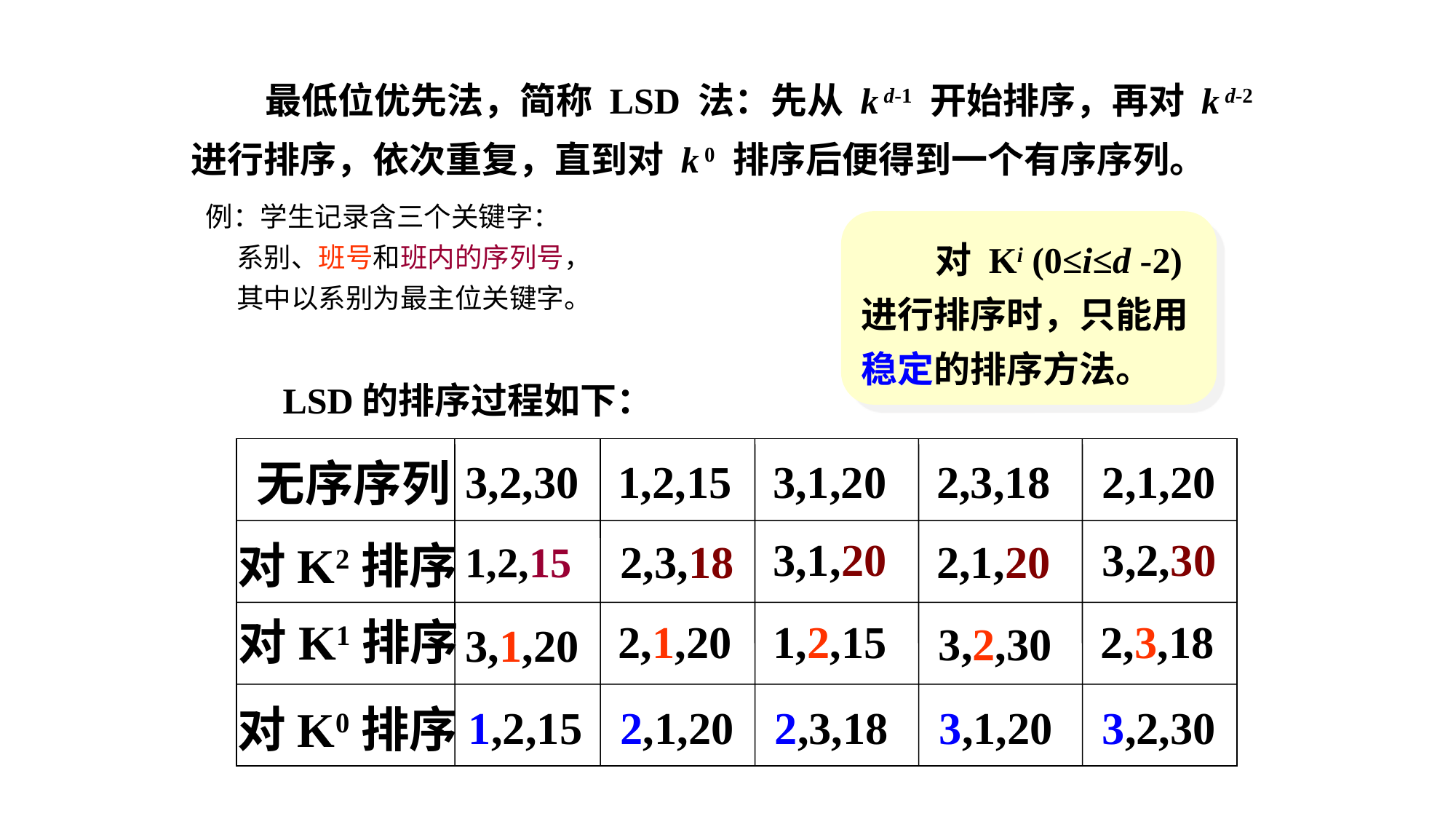

最低位优先法，简称 LSD 法：先从 k d-1 开始排序，再对 k d-2
进行排序，依次重复，直到对 k 0 排序后便得到一个有序序列。
例：学生记录含三个关键字：
    系别、班号和班内的序列号，
    其中以系别为最主位关键字。
        对 Ki (0≤i≤d -2)
进行排序时，只能用
稳定的排序方法。
LSD的排序过程如下：

 无序序列
3,2,30
1,2,15
3,1,20
2,3,18
2,1,20

3,1,20
3,2,30
2,3,18
2,1,20
1,2,15
对K2排序

2,1,20
1,2,15
2,3,18
3,2,30
3,1,20
对K1排序

对K0排序
 1,2,15
2,1,20
2,3,18
3,1,20
3,2,30